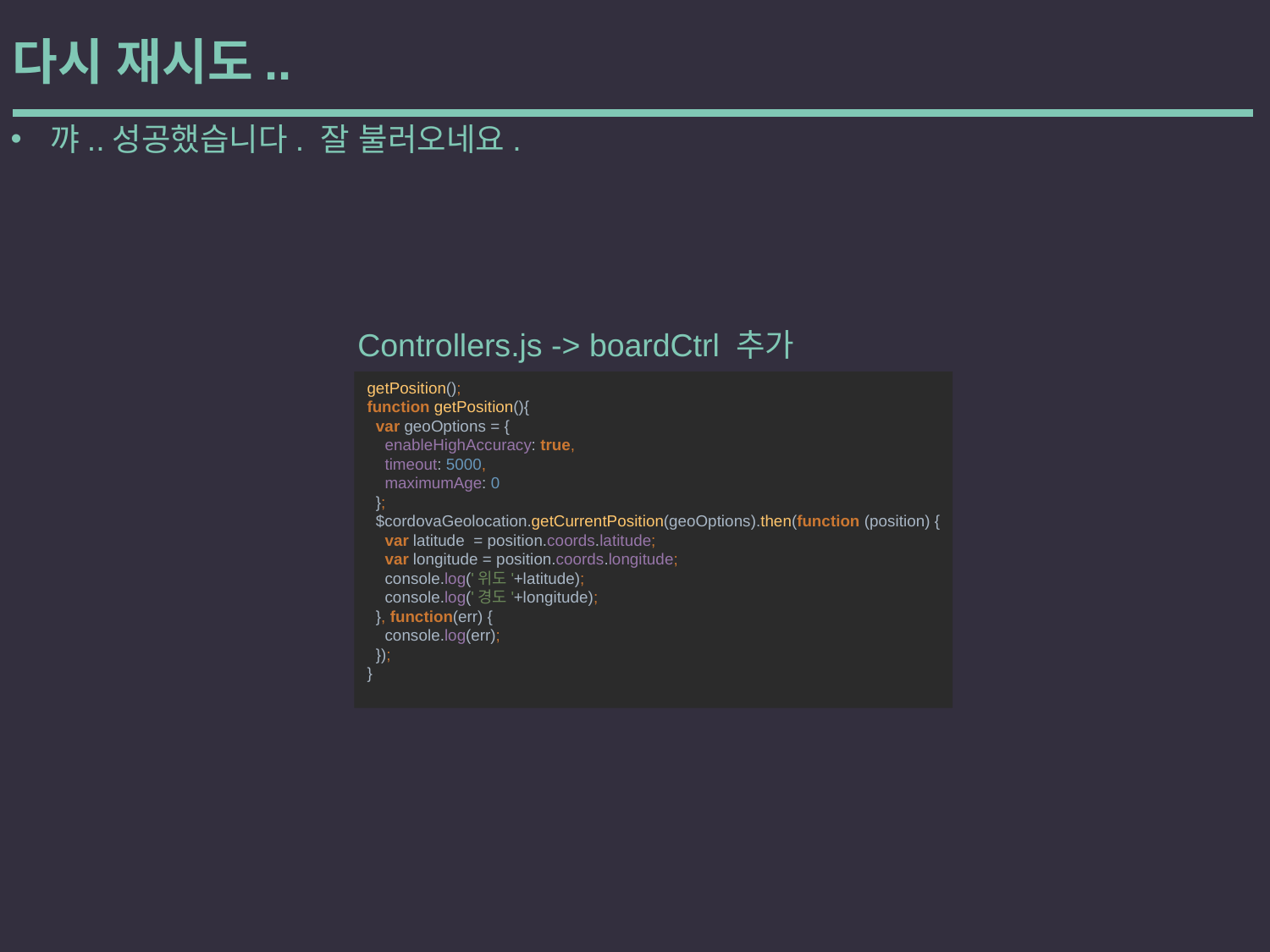

다시 재시도..
꺄..성공했습니다. 잘 불러오네요.
Controllers.js -> boardCtrl 추가
getPosition();
function getPosition(){
  var geoOptions = {
    enableHighAccuracy: true,
    timeout: 5000,
    maximumAge: 0
  };
  $cordovaGeolocation.getCurrentPosition(geoOptions).then(function (position) {
    var latitude  = position.coords.latitude;
    var longitude = position.coords.longitude;
    console.log('위도'+latitude);
    console.log('경도'+longitude);
  }, function(err) {
    console.log(err);
  });
}